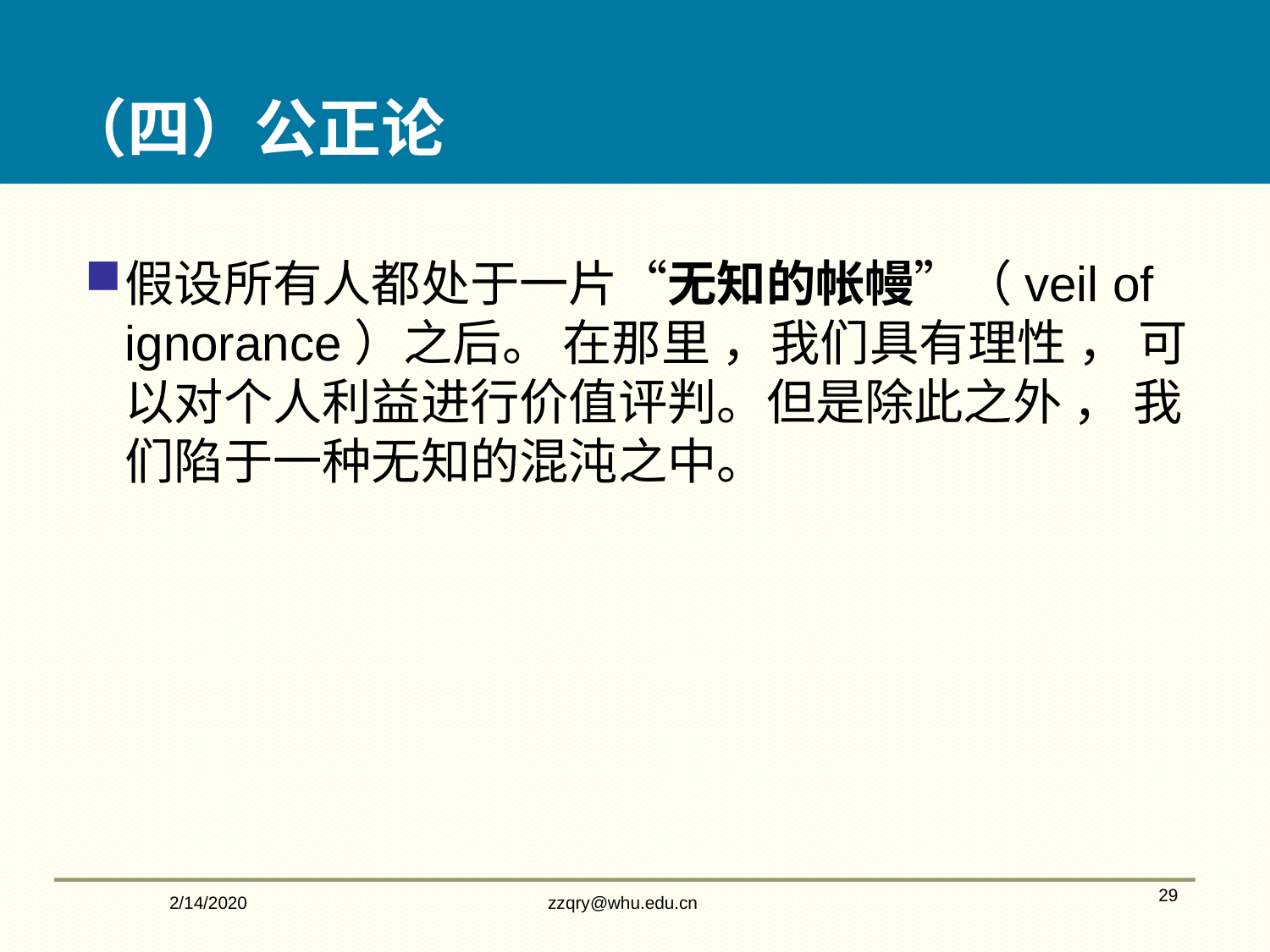

# （四）公正论
假设所有人都处于一片“无知的帐幔”（veil of ignorance）之后。 在那里 ，我们具有理性 ， 可以对个人利益进行价值评判。但是除此之外 ， 我们陷于一种无知的混沌之中。
2/14/2020
zzqry@whu.edu.cn
29